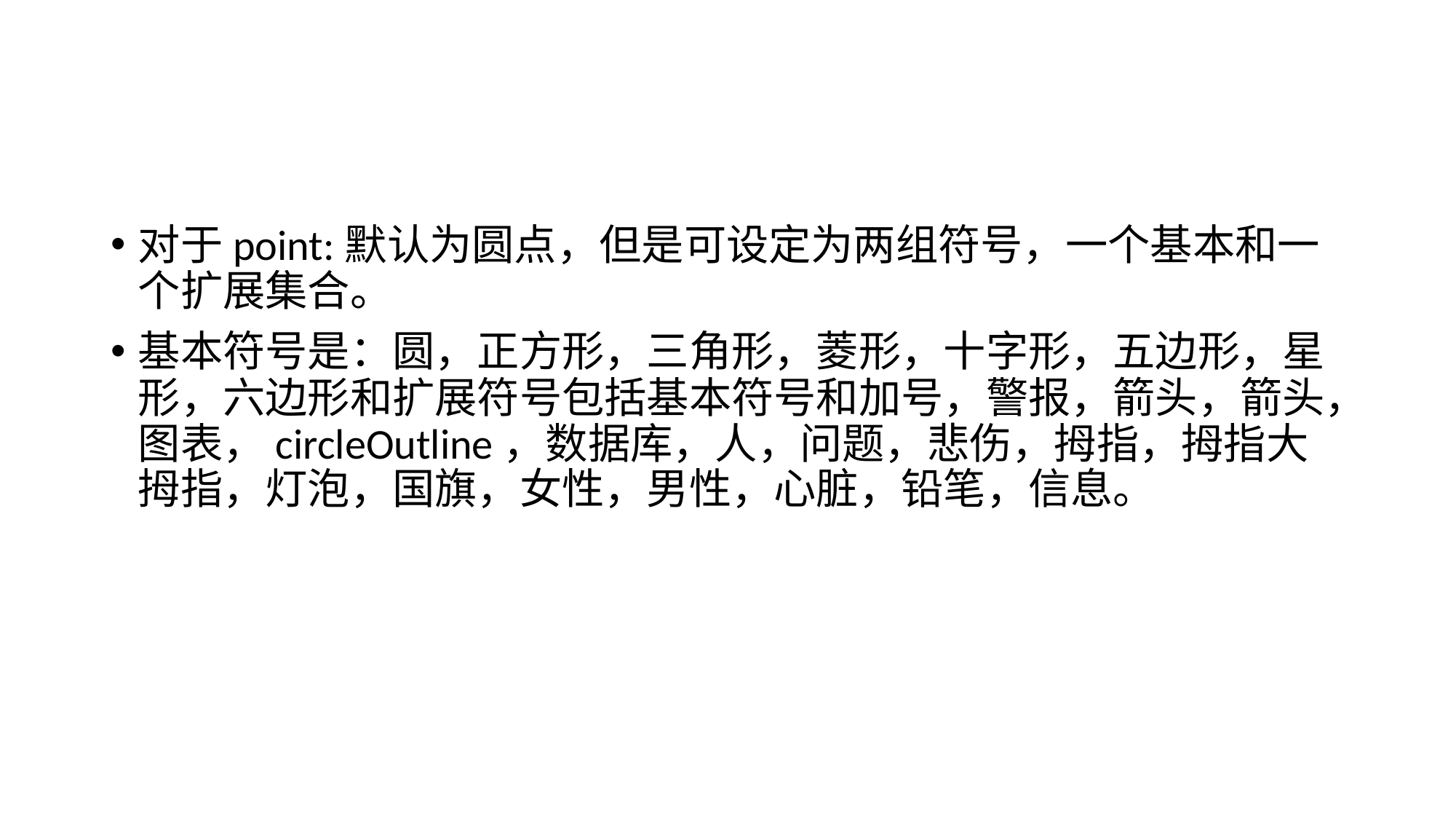

#
对于point:默认为圆点，但是可设定为两组符号，一个基本和一个扩展集合。
基本符号是：圆，正方形，三角形，菱形，十字形，五边形，星形，六边形和扩展符号包括基本符号和加号，警报，箭头，箭头，图表，circleOutline，数据库，人，问题，悲伤，拇指，拇指大拇指，灯泡，国旗，女性，男性，心脏，铅笔，信息。